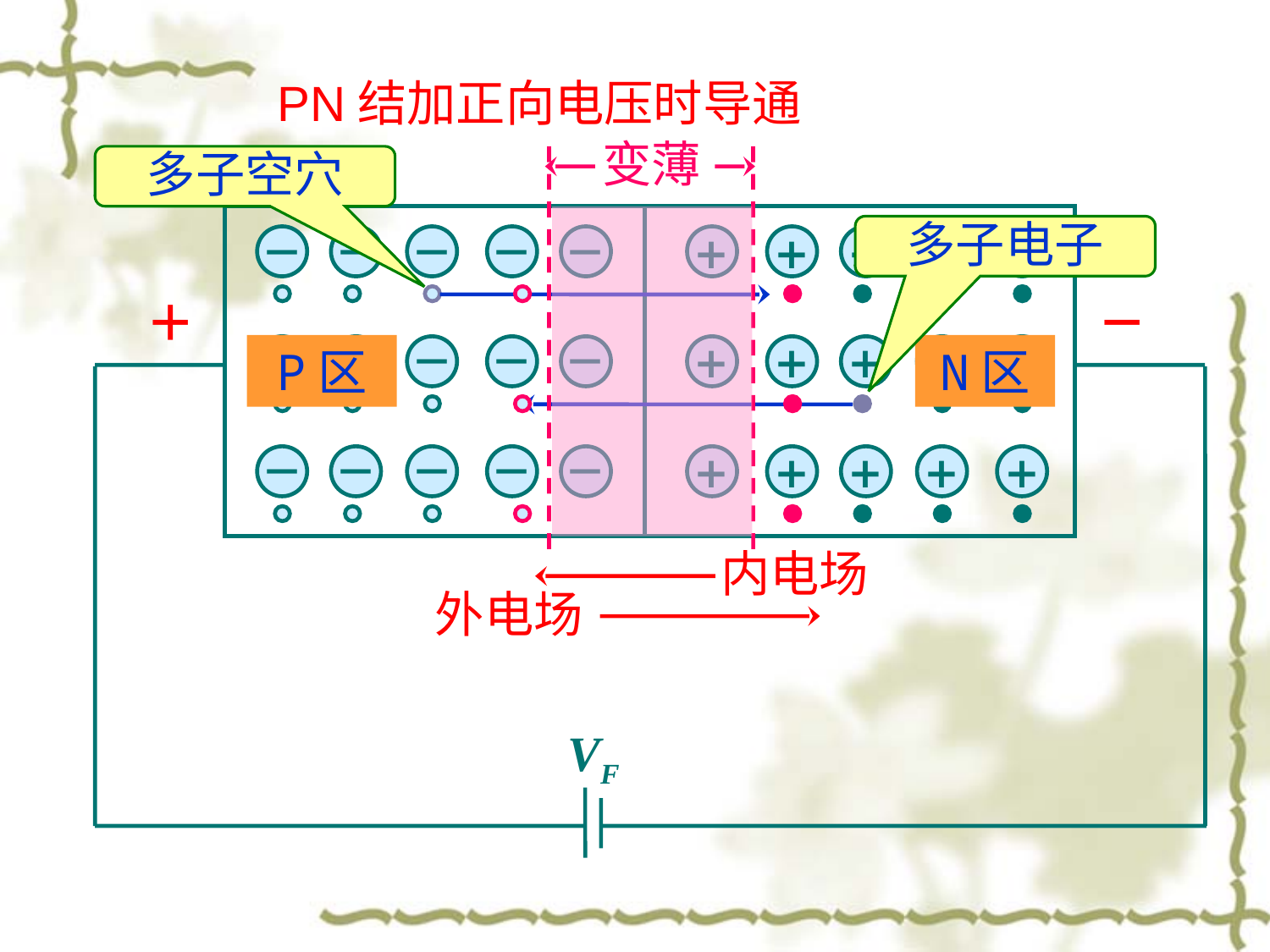

PN结加正向电压时导通
变薄

多子空穴

多子电子
－
－
－
－
－
+
+
+
+
+
＋

－

P区
N区
－
－
－
－
－
+
+
+
+
+

－
－
－
－
－
+
+
+
+
+

内电场

外电场

VF

26